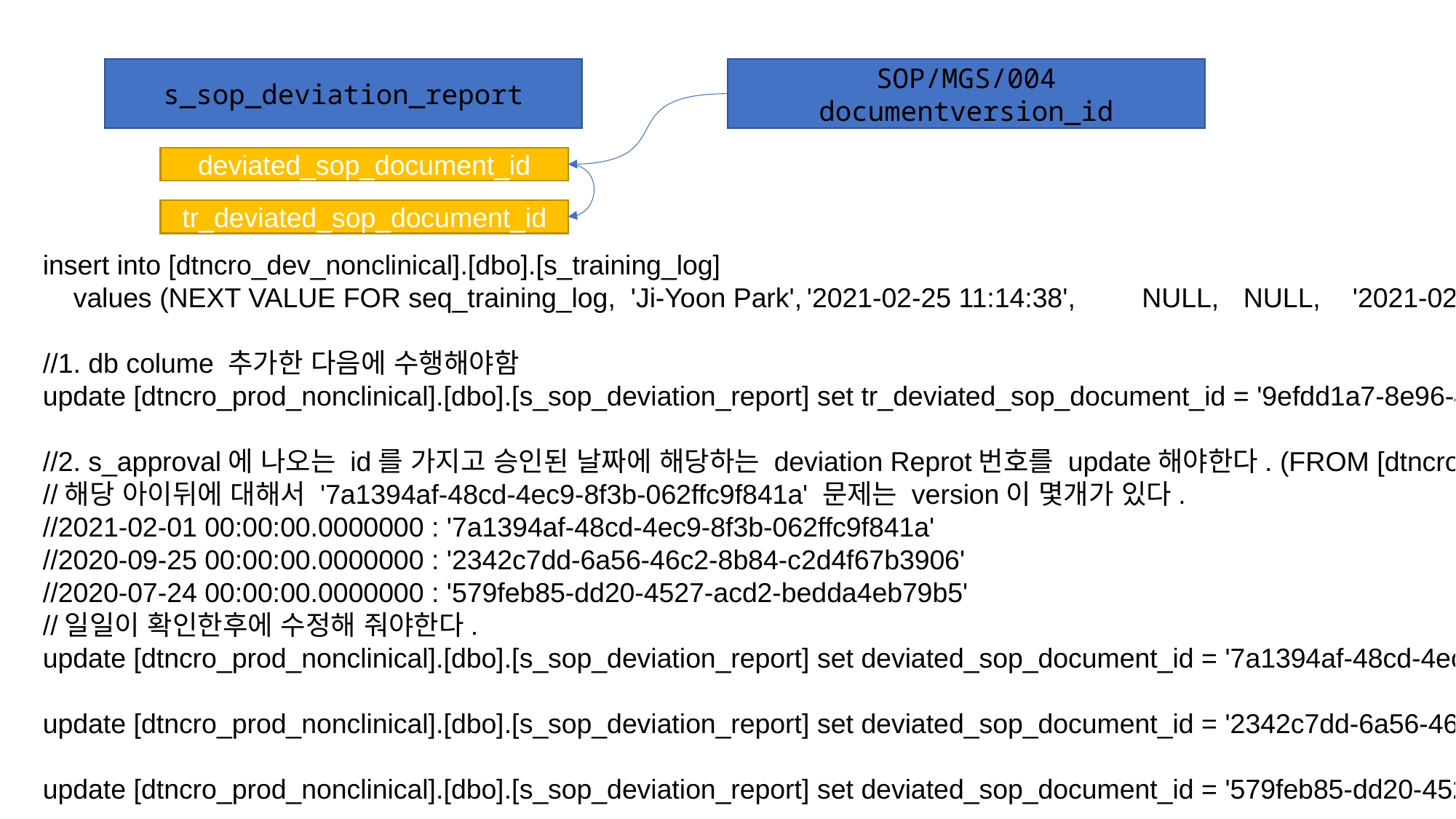

s_sop_deviation_report
SOP/MGS/004 documentversion_id
deviated_sop_document_id
tr_deviated_sop_document_id
insert into [dtncro_dev_nonclinical].[dbo].[s_training_log]
    values (NEXT VALUE FOR seq_training_log,  'Ji-Yoon Park',	'2021-02-25 11:14:38',	 NULL,	NULL,	'2021-02-25 00:00:00.0000000',	NULL,	NULL,	0,	'APPROVED',	NULL,	'NOT_STARTED',	NULL,	'SELF',	 '9efdd1a7-8e96-4b5e-8132-f78be0787663',	NULL,	363,	86);

//1. db colume 추가한 다음에 수행해야함
update [dtncro_prod_nonclinical].[dbo].[s_sop_deviation_report] set tr_deviated_sop_document_id = '9efdd1a7-8e96-4b5e-8132-f78be0787663' where approval_id = 75;

//2. s_approval에 나오는 id를 가지고 승인된 날짜에 해당하는 deviation Reprot번호를 update해야한다. (FROM [dtncro_prod_nonclinical].[dbo].[s_approval] where type = 'SOP_Deviation_Report')
//해당 아이뒤에 대해서 '7a1394af-48cd-4ec9-8f3b-062ffc9f841a' 문제는 version이 몇개가 있다.
//2021-02-01 00:00:00.0000000 : '7a1394af-48cd-4ec9-8f3b-062ffc9f841a'
//2020-09-25 00:00:00.0000000 : '2342c7dd-6a56-46c2-8b84-c2d4f67b3906'
//2020-07-24 00:00:00.0000000 : '579feb85-dd20-4527-acd2-bedda4eb79b5'
//일일이 확인한후에 수정해 줘야한다.
update [dtncro_prod_nonclinical].[dbo].[s_sop_deviation_report] set deviated_sop_document_id = '7a1394af-48cd-4ec9-8f3b-062ffc9f841a' where approval_id = 75;

update [dtncro_prod_nonclinical].[dbo].[s_sop_deviation_report] set deviated_sop_document_id = '2342c7dd-6a56-46c2-8b84-c2d4f67b3906' where approval_id = 75;

update [dtncro_prod_nonclinical].[dbo].[s_sop_deviation_report] set deviated_sop_document_id = '579feb85-dd20-4527-acd2-bedda4eb79b5' where approval_id = 75;